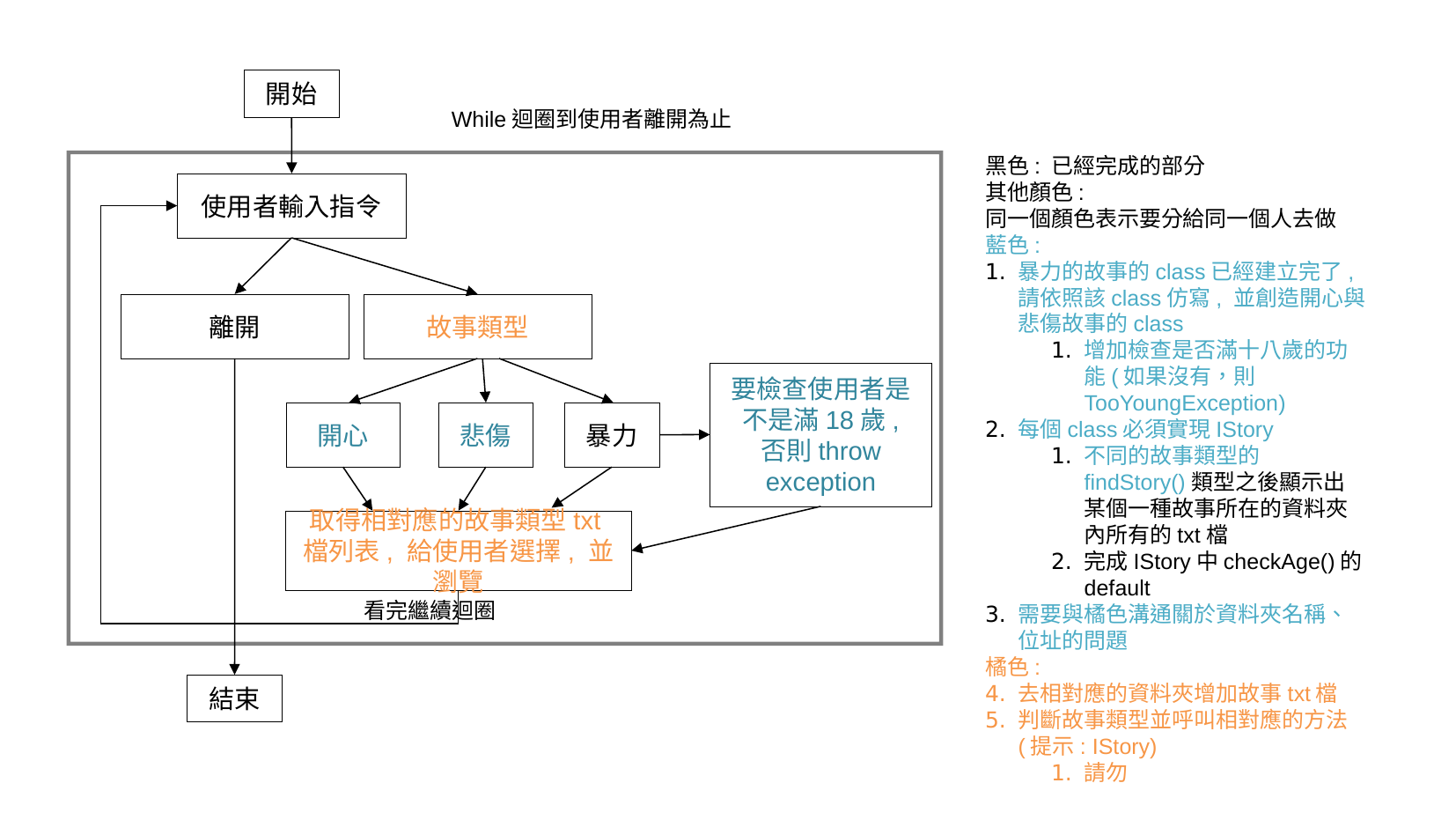

開始
While迴圈到使用者離開為止

黑色: 已經完成的部分
其他顏色:
同一個顏色表示要分給同一個人去做
藍色:
暴力的故事的class已經建立完了, 請依照該class仿寫, 並創造開心與悲傷故事的class
增加檢查是否滿十八歲的功能(如果沒有，則TooYoungException)
每個class必須實現IStory
不同的故事類型的findStory()類型之後顯示出某個一種故事所在的資料夾內所有的txt檔
完成IStory中checkAge()的default
需要與橘色溝通關於資料夾名稱、位址的問題
橘色:
去相對應的資料夾增加故事txt檔
判斷故事類型並呼叫相對應的方法 (提示: IStory)
請勿

使用者輸入指令

離開
故事類型

要檢查使用者是不是滿18歲,
否則throw exception
開心
悲傷
暴力

取得相對應的故事類型txt檔列表, 給使用者選擇, 並瀏覽
看完繼續迴圈
結束